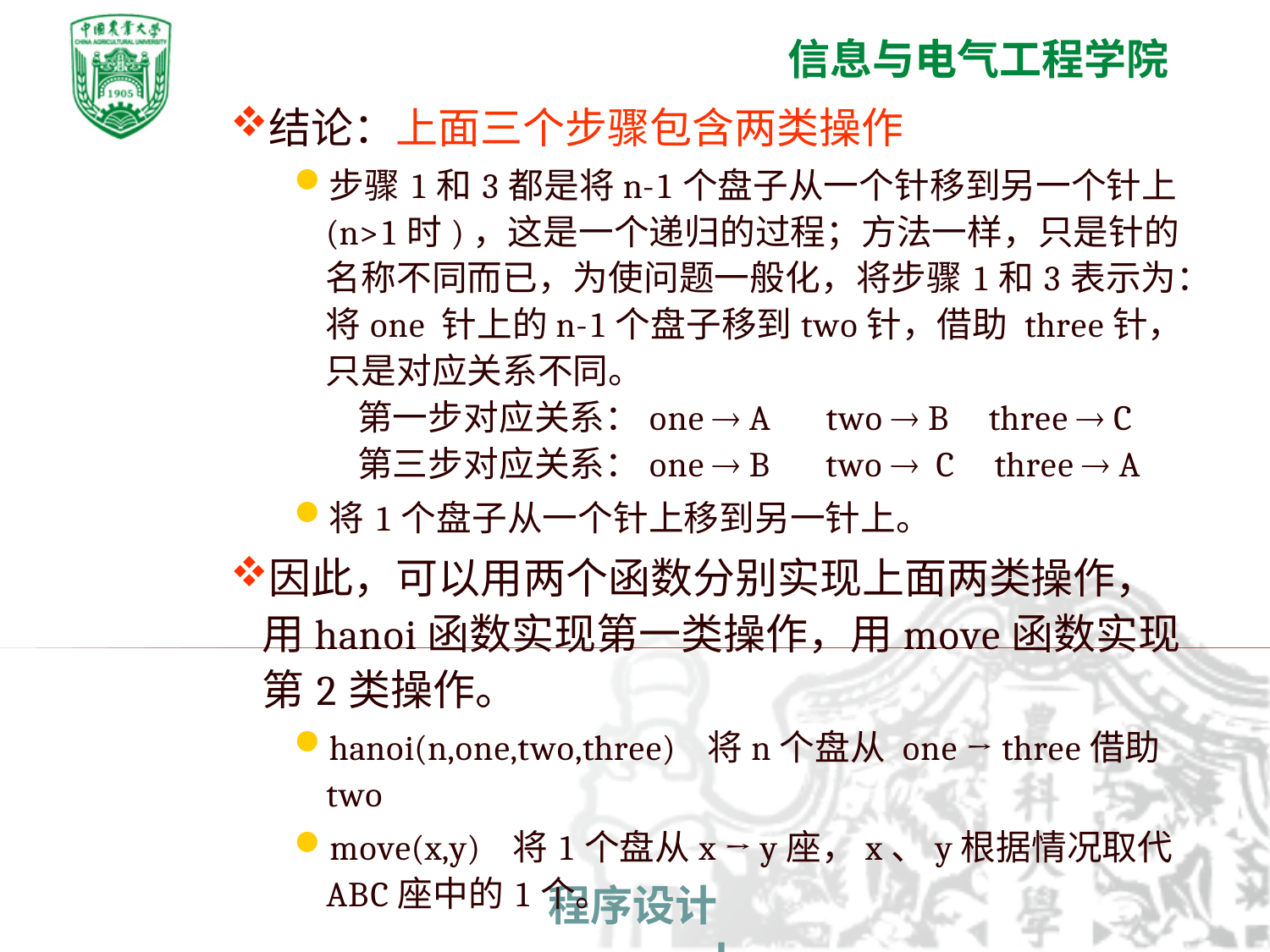

结论：上面三个步骤包含两类操作
步骤1和3都是将n-1个盘子从一个针移到另一个针上(n>1时)，这是一个递归的过程；方法一样，只是针的名称不同而已，为使问题一般化，将步骤1和3表示为：将one 针上的n-1个盘子移到two针，借助 three针，只是对应关系不同。
第一步对应关系：one → A       two → B     three → C
第三步对应关系：one → B       two →  C     three → A
将1个盘子从一个针上移到另一针上。
因此，可以用两个函数分别实现上面两类操作，用hanoi函数实现第一类操作，用move函数实现第2类操作。
hanoi(n,one,two,three)   将n个盘从 one → three借助two
move(x,y)   将1个盘从x → y座，x、y根据情况取代ABC座中的1个。